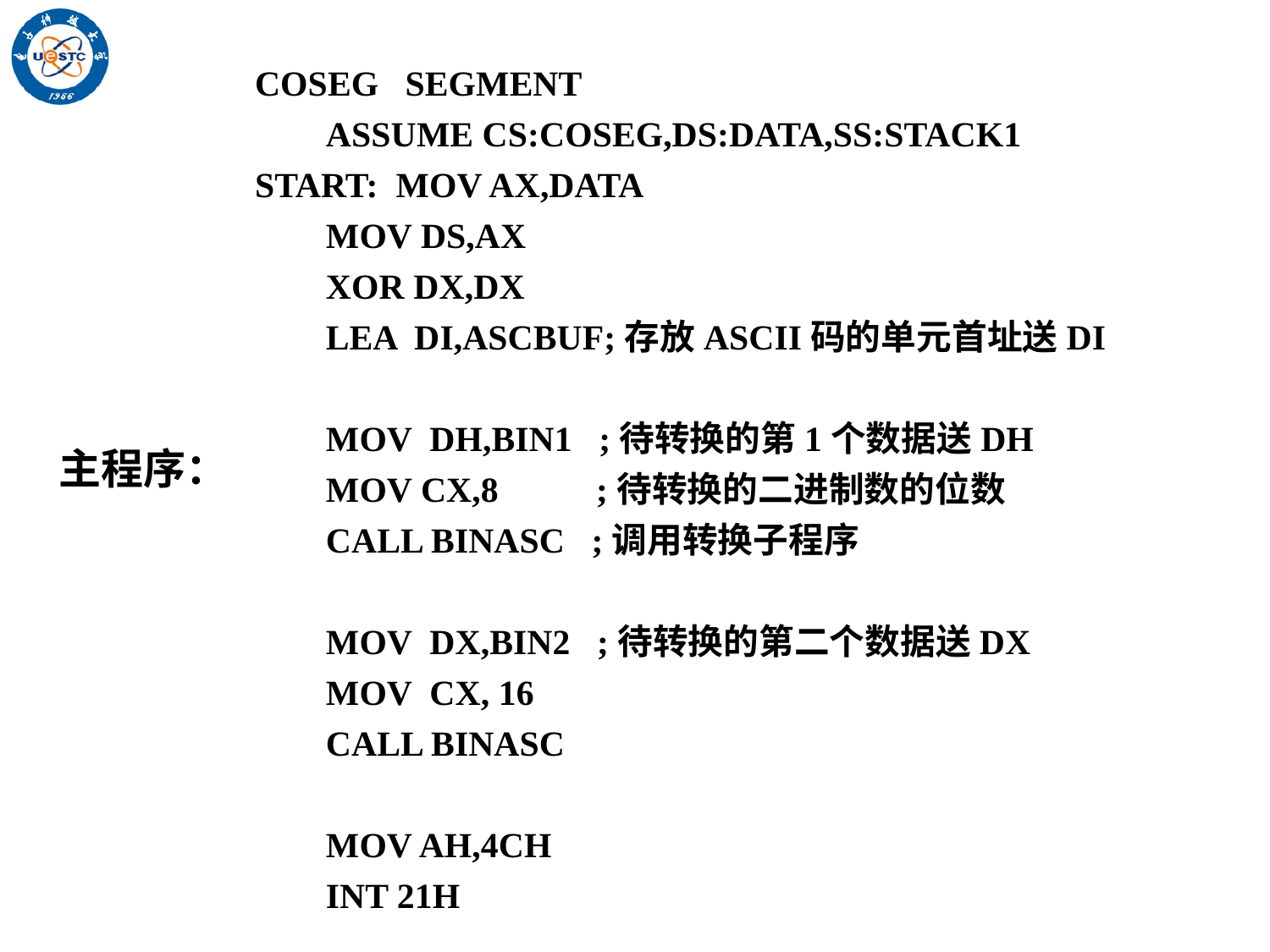

COSEG   SEGMENT
        ASSUME CS:COSEG,DS:DATA,SS:STACK1
START:  MOV AX,DATA
        MOV DS,AX
        XOR DX,DX
        LEA  DI,ASCBUF;存放ASCII码的单元首址送DI

        MOV  DH,BIN1   ;待转换的第1个数据送DH
        MOV CX,8           ;待转换的二进制数的位数
        CALL BINASC   ;调用转换子程序

        MOV  DX,BIN2   ;待转换的第二个数据送DX
        MOV  CX, 16
        CALL BINASC

        MOV AH,4CH
        INT 21H
主程序：